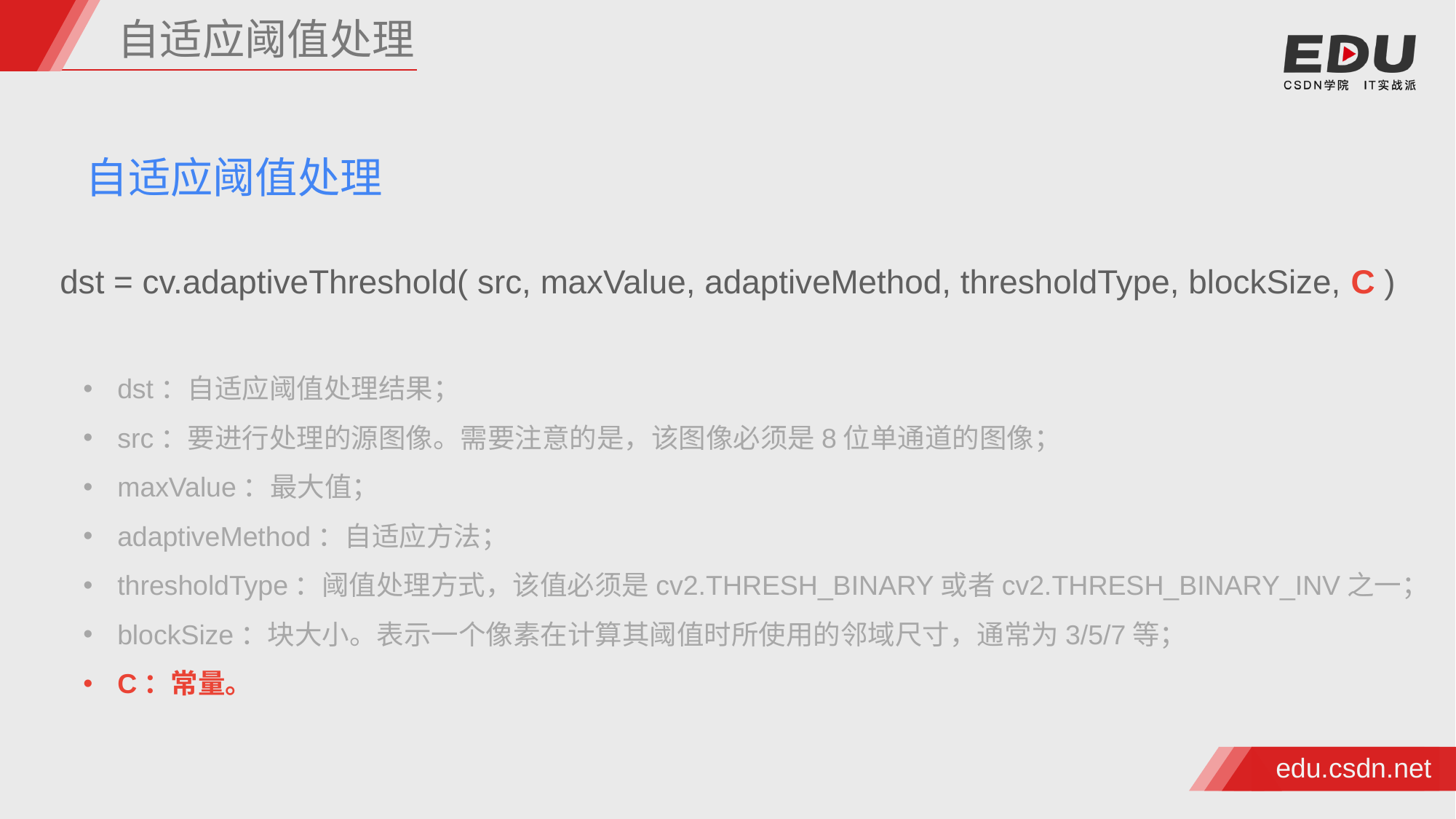

自适应阈值处理

自适应阈值处理
dst = cv.adaptiveThreshold( src, maxValue, adaptiveMethod, thresholdType, blockSize, C )
dst：自适应阈值处理结果；
src：要进行处理的源图像。需要注意的是，该图像必须是8位单通道的图像；
maxValue：最大值；
adaptiveMethod：自适应方法；
thresholdType：阈值处理方式，该值必须是cv2.THRESH_BINARY或者cv2.THRESH_BINARY_INV之一；
blockSize：块大小。表示一个像素在计算其阈值时所使用的邻域尺寸，通常为3/5/7等；
C：常量。